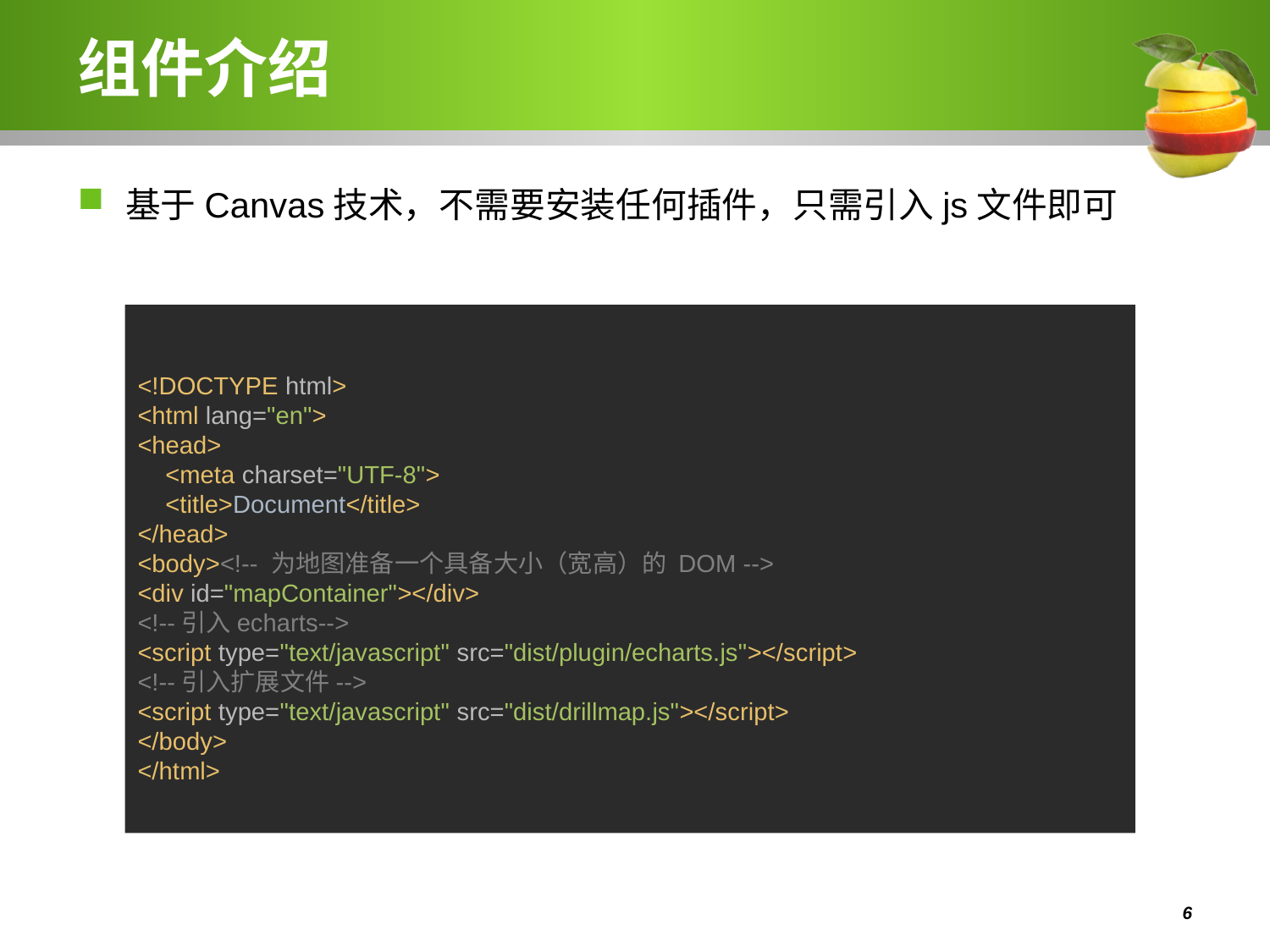

# 组件介绍
基于Canvas技术，不需要安装任何插件，只需引入js文件即可

<!DOCTYPE html>
<html lang="en">
<head>
    <meta charset="UTF-8">
    <title>Document</title>
</head>
<body><!-- 为地图准备一个具备大小（宽高）的 DOM -->
<div id="mapContainer"></div>
<!--引入echarts-->
<script type="text/javascript" src="dist/plugin/echarts.js"></script>
<!--引入扩展文件-->
<script type="text/javascript" src="dist/drillmap.js"></script>
</body>
</html>

 6